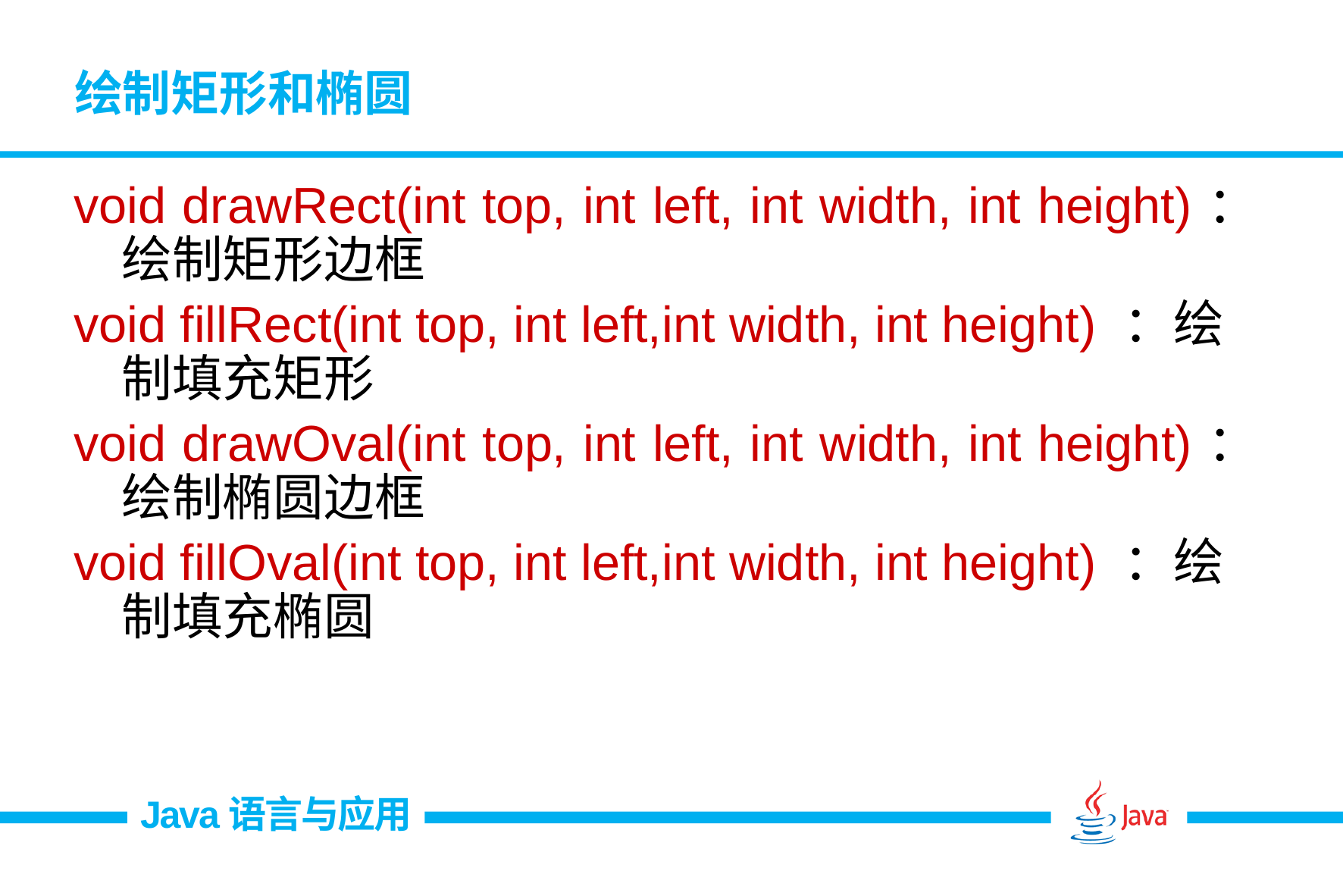

# 绘制矩形和椭圆
void drawRect(int top, int left, int width, int height)：绘制矩形边框
void fillRect(int top, int left,int width, int height) ：绘制填充矩形
void drawOval(int top, int left, int width, int height)：绘制椭圆边框
void fillOval(int top, int left,int width, int height) ：绘制填充椭圆